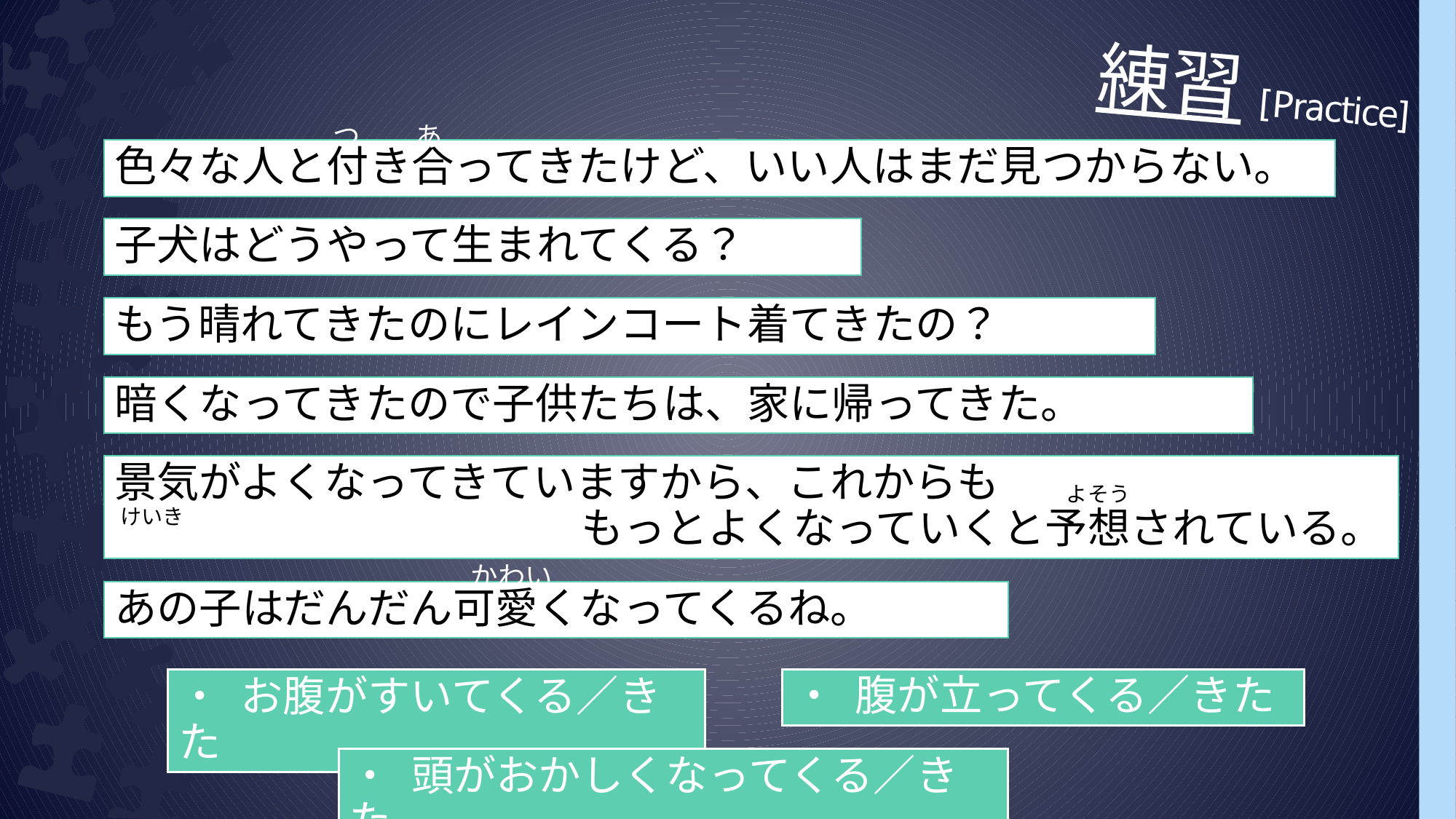

練習[Practice]
つ　　あ
色々な人と付き合ってきたけど、いい人はまだ見つからない。
子犬はどうやって生まれてくる？
もう晴れてきたのにレインコート着てきたの？
暗くなってきたので子供たちは、家に帰ってきた。
景気がよくなってきていますから、これからも
　　　　　　　　　　　もっとよくなっていくと予想されている。
よそう
けいき
かわい
あの子はだんだん可愛くなってくるね。
• 腹が立ってくる／きた
• お腹がすいてくる／きた
• 頭がおかしくなってくる／きた